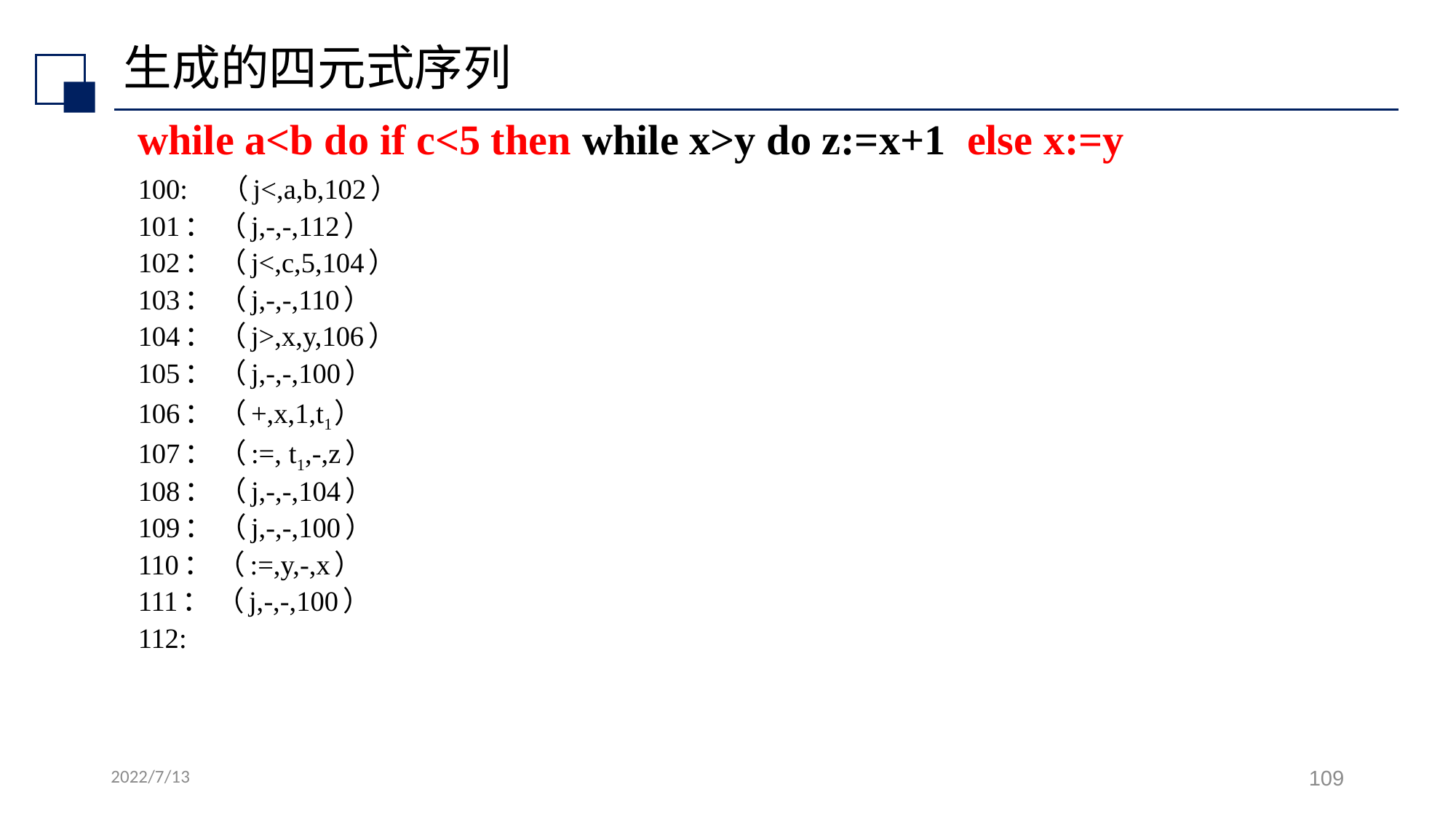

# 生成的四元式序列
while a<b do if c<5 then while x>y do z:=x+1  else x:=y
100:    （j<,a,b,102）
101： （j,-,-,112）
102： （j<,c,5,104）
103： （j,-,-,110）
104： （j>,x,y,106）
105： （j,-,-,100）
106： （+,x,1,t1）
107： （:=, t1,-,z）
108： （j,-,-,104）
109： （j,-,-,100）
110： （:=,y,-,x）
111： （j,-,-,100）
112:
2022/7/13
109